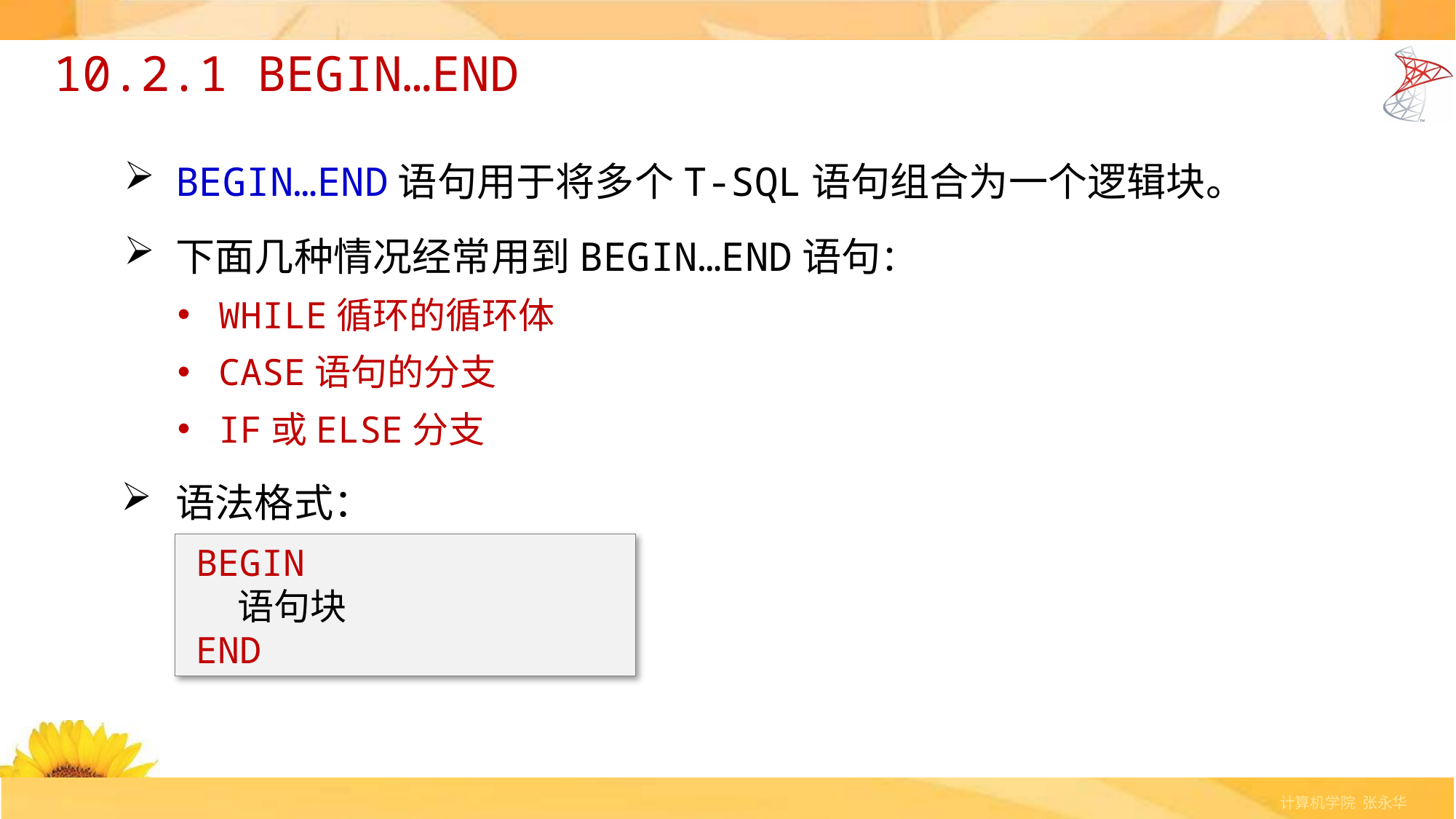

# 10.2.1 BEGIN…END
BEGIN…END语句用于将多个T-SQL语句组合为一个逻辑块。
下面几种情况经常用到BEGIN…END语句：
WHILE循环的循环体
CASE语句的分支
IF或ELSE分支
语法格式：
BEGIN
    语句块
END